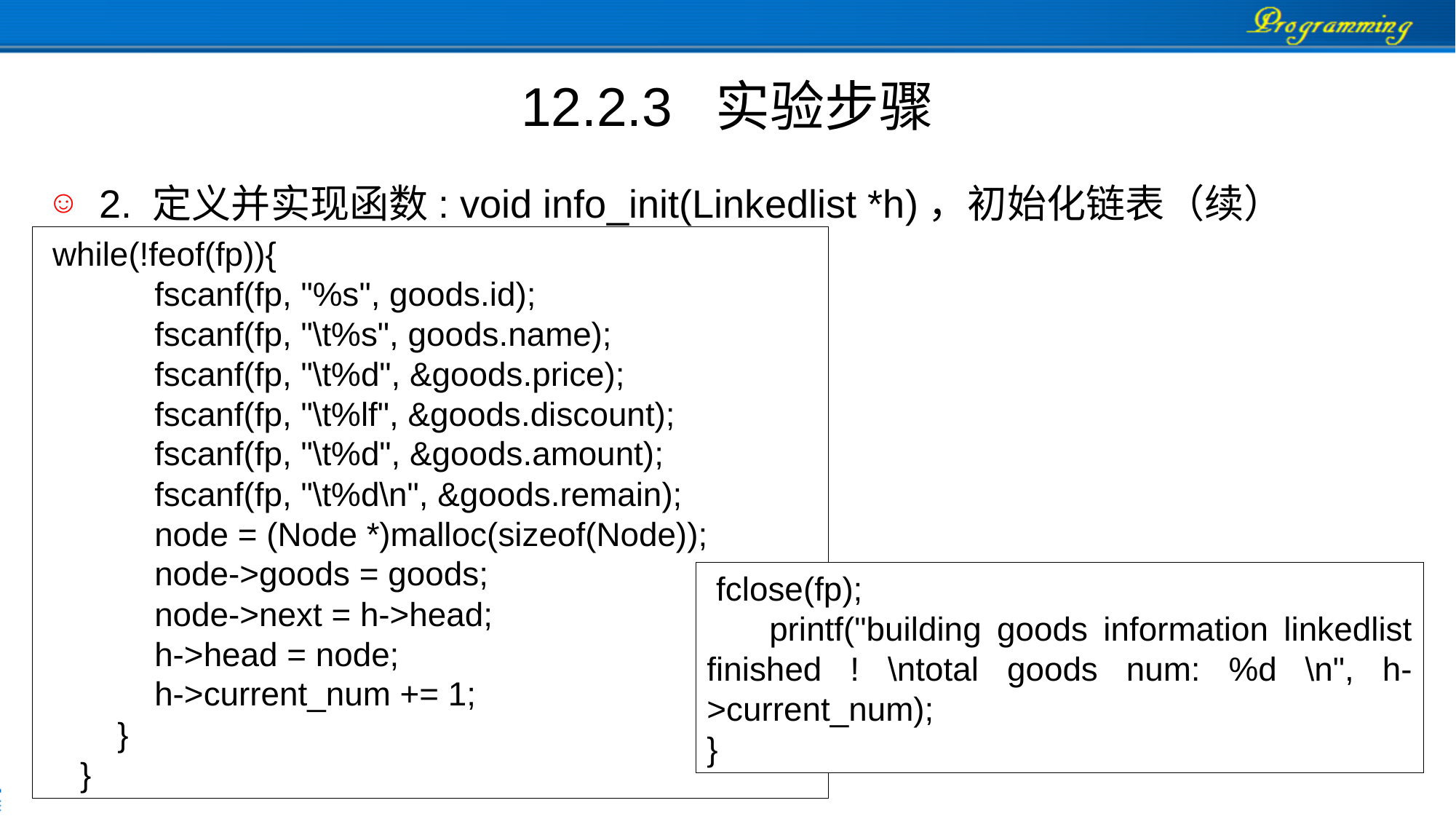

# 12.2.3  实验步骤
 2. 定义并实现函数: void info_init(Linkedlist *h)，初始化链表（续）
 while(!feof(fp)){
            fscanf(fp, "%s", goods.id);
            fscanf(fp, "\t%s", goods.name);
            fscanf(fp, "\t%d", &goods.price);
            fscanf(fp, "\t%lf", &goods.discount);
            fscanf(fp, "\t%d", &goods.amount);
            fscanf(fp, "\t%d\n", &goods.remain);
            node = (Node *)malloc(sizeof(Node));
            node->goods = goods;
            node->next = h->head;
            h->head = node;
            h->current_num += 1;
        }
    }
 fclose(fp);
    printf("building goods information linkedlist finished ! \ntotal goods num: %d \n", h->current_num);
}